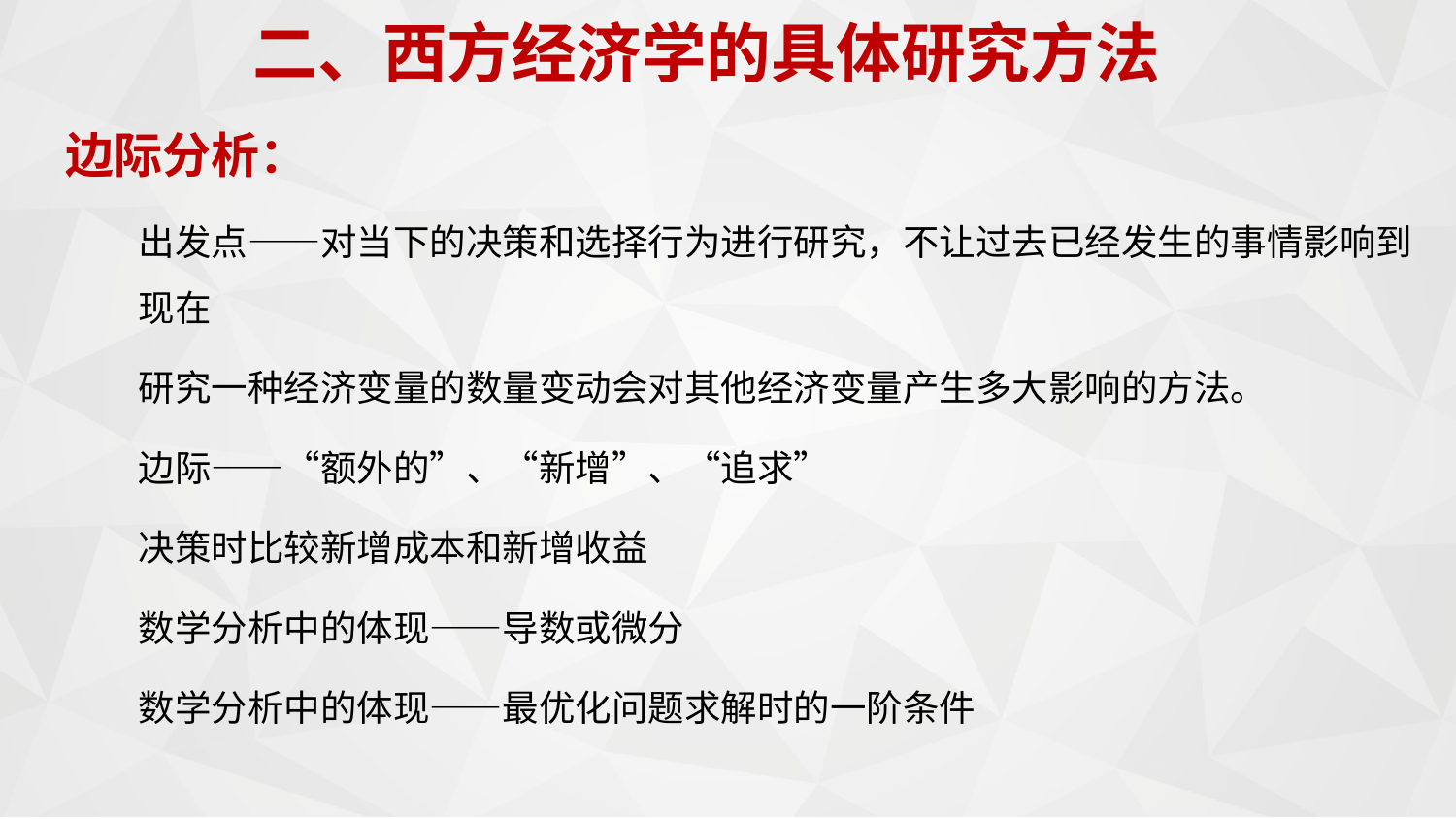

二、西方经济学的具体研究方法
边际分析：
出发点——对当下的决策和选择行为进行研究，不让过去已经发生的事情影响到现在
研究一种经济变量的数量变动会对其他经济变量产生多大影响的方法。
边际——“额外的”、“新增”、“追求”
决策时比较新增成本和新增收益
数学分析中的体现——导数或微分
数学分析中的体现——最优化问题求解时的一阶条件